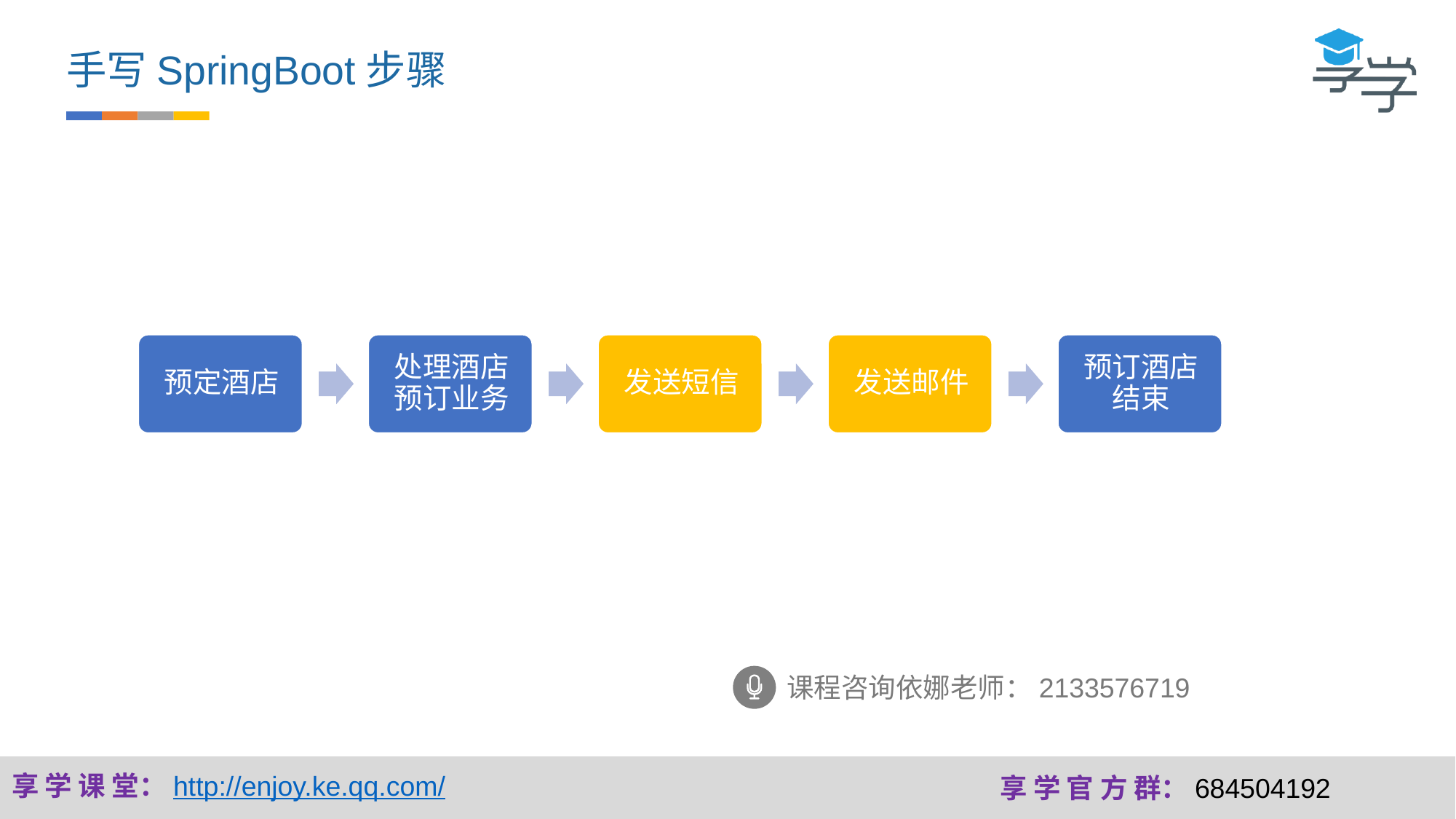

手写SpringBoot步骤

预定酒店

处理酒店预订业务

发送短信

发送邮件

预订酒店结束
课程咨询依娜老师：2133576719